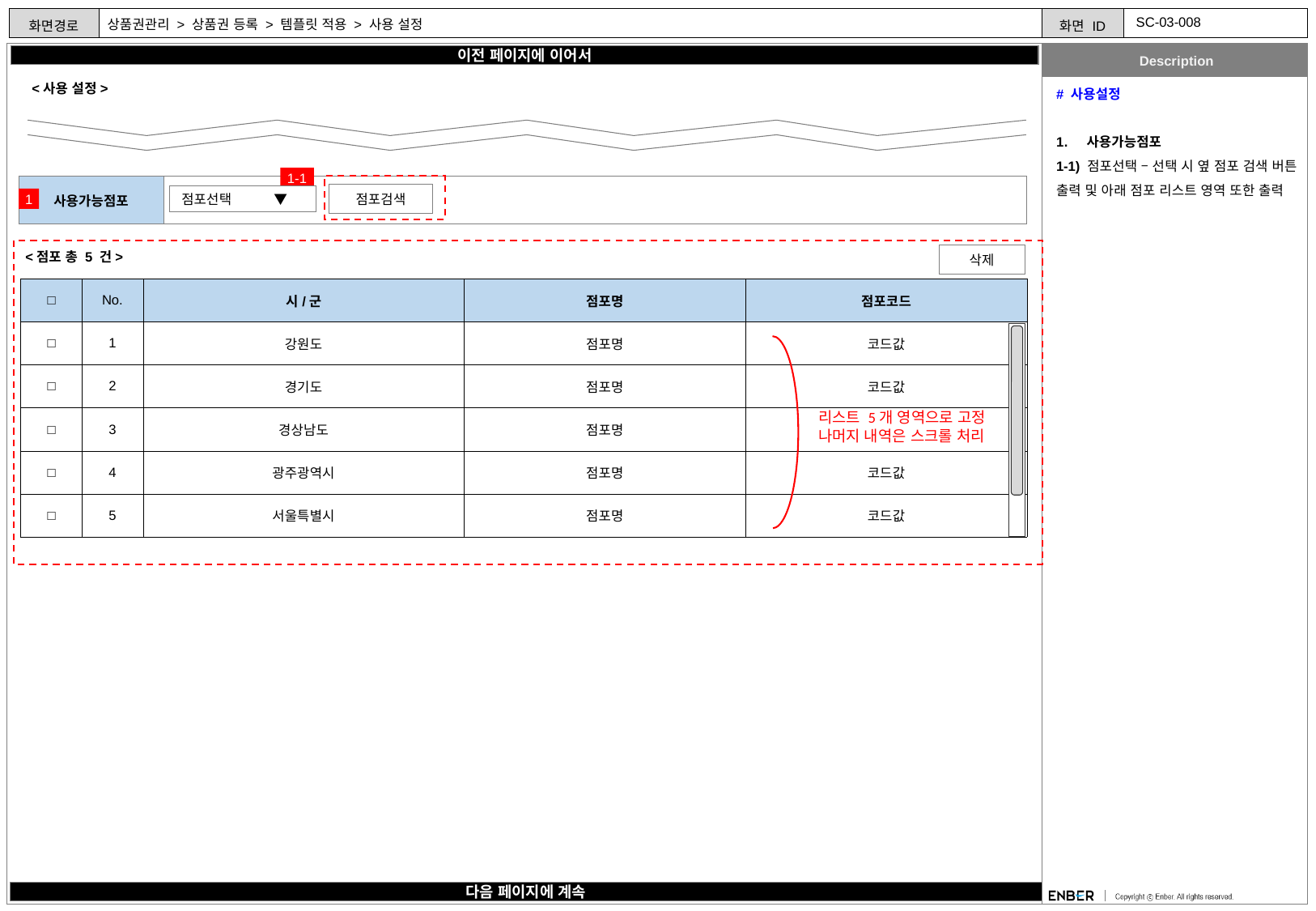

SC-03-008
# 상품권관리 > 상품권 등록 > 템플릿 적용 > 사용 설정
이전 페이지에 이어서
V
V
# 사용설정

사용가능점포
1-1) 점포선택 – 선택 시 옆 점포 검색 버튼 출력 및 아래 점포 리스트 영역 또한 출력
<사용 설정>
1-1
| 사용가능점포 | POST택배구분 |
| --- | --- |

점포검색
점포선택           ▼
1

<점포 총 5 건>
삭제
| □ | No. | 시/군 | 점포명 | 점포코드 |
| --- | --- | --- | --- | --- |
| □ | 1 | 강원도 | 점포명 | 코드값 |
| □ | 2 | 경기도 | 점포명 | 코드값 |
| □ | 3 | 경상남도 | 점포명 |  |
| □ | 4 | 광주광역시 | 점포명 | 코드값 |
| □ | 5 | 서울특별시 | 점포명 | 코드값 |

리스트 5개 영역으로 고정
나머지 내역은 스크롤 처리
다음 페이지에 계속